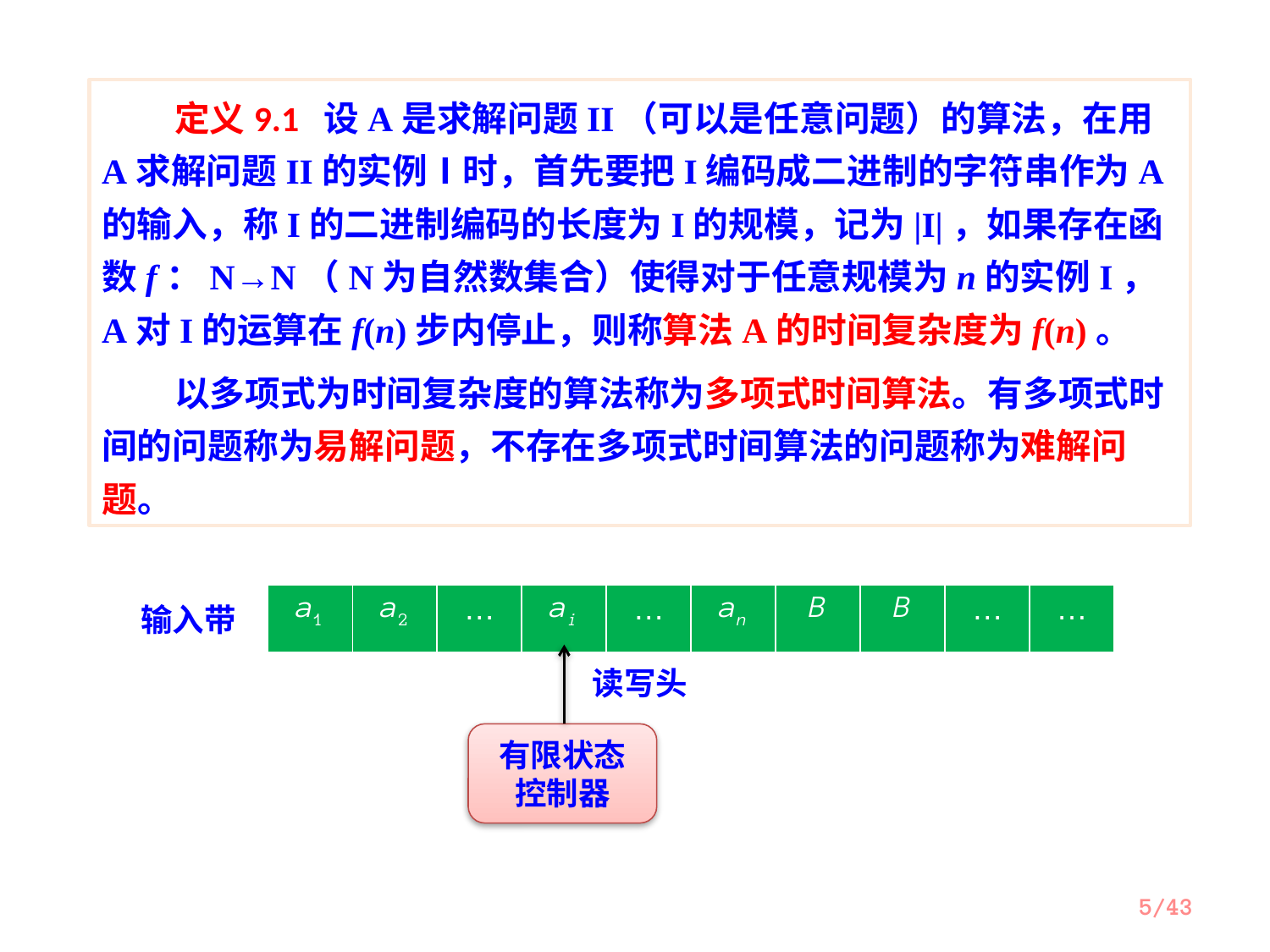

定义9.1  设A是求解问题II（可以是任意问题）的算法，在用A求解问题II的实例Ⅰ时，首先要把I编码成二进制的字符串作为A的输入，称I的二进制编码的长度为I的规模，记为|I|，如果存在函数f：N→N（N为自然数集合）使得对于任意规模为n的实例I，A对I的运算在f(n)步内停止，则称算法A的时间复杂度为f(n)。
        以多项式为时间复杂度的算法称为多项式时间算法。有多项式时间的问题称为易解问题，不存在多项式时间算法的问题称为难解问题。
| a1 | a2 | … | ai | … | an | B | B | … | … |
| --- | --- | --- | --- | --- | --- | --- | --- | --- | --- |
输入带
读写头
有限状态控制器
5/43